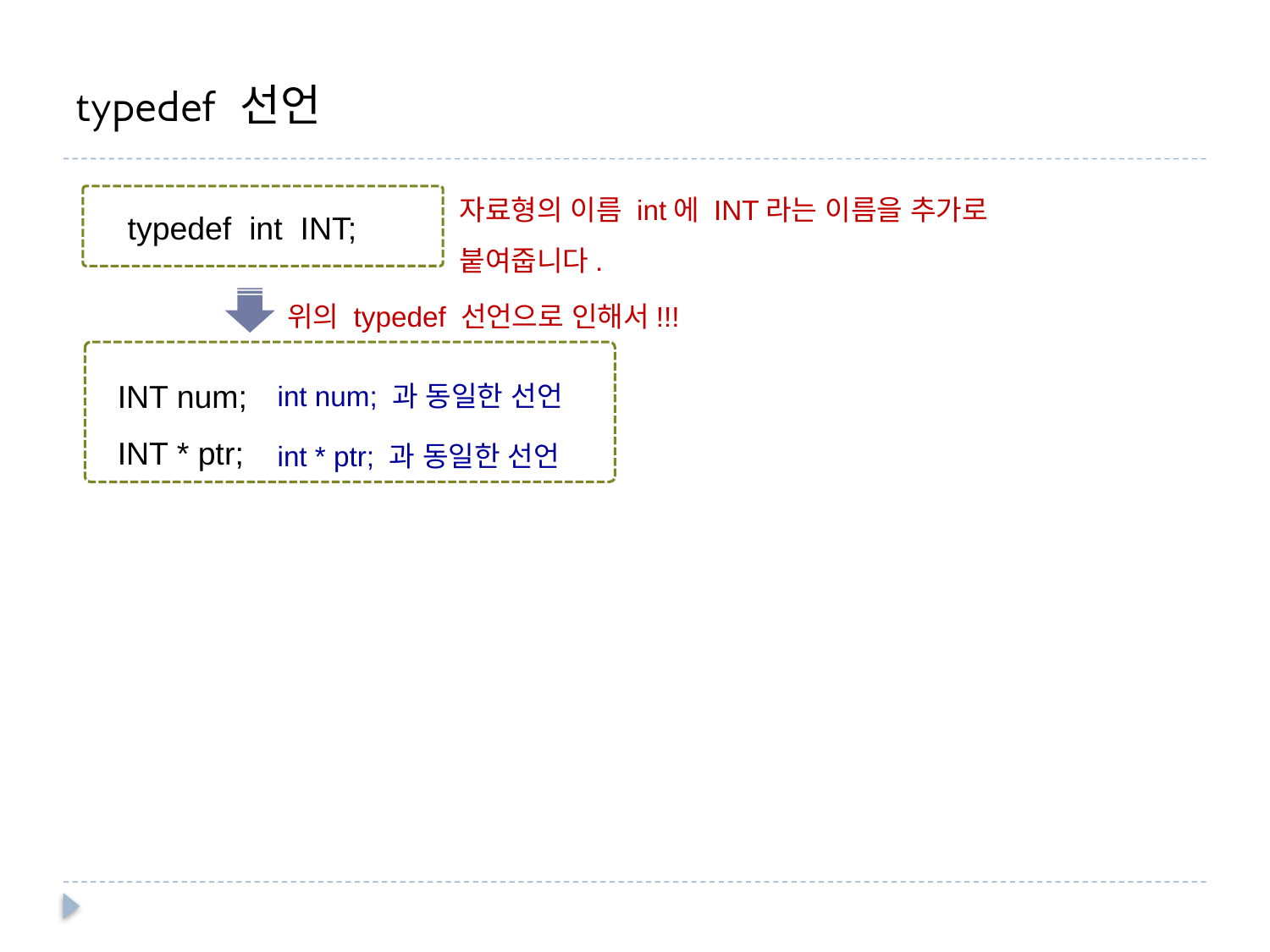

윤성우의
열혈
C 프로그래밍
# typedef 선언

자료형의 이름 int에 INT라는 이름을 추가로 붙여줍니다.
typedef  int  INT;
위의 typedef 선언으로 인해서!!!

INT num;
INT * ptr;
int num; 과 동일한 선언
int * ptr; 과 동일한 선언